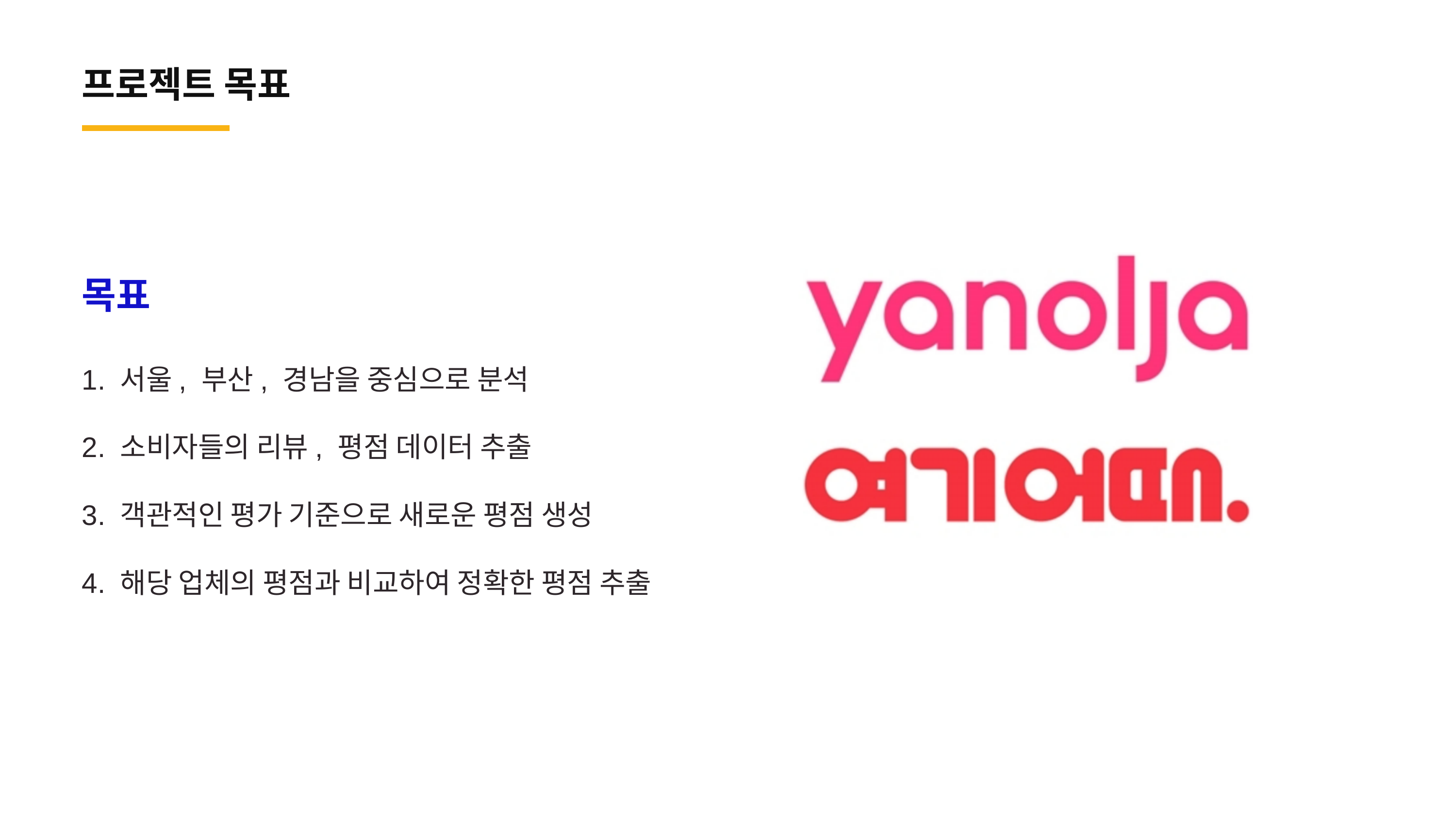

프로젝트 목표

목표
1. 서울, 부산, 경남을 중심으로 분석

2. 소비자들의 리뷰, 평점 데이터 추출

3. 객관적인 평가 기준으로 새로운 평점 생성

4. 해당 업체의 평점과 비교하여 정확한 평점 추출